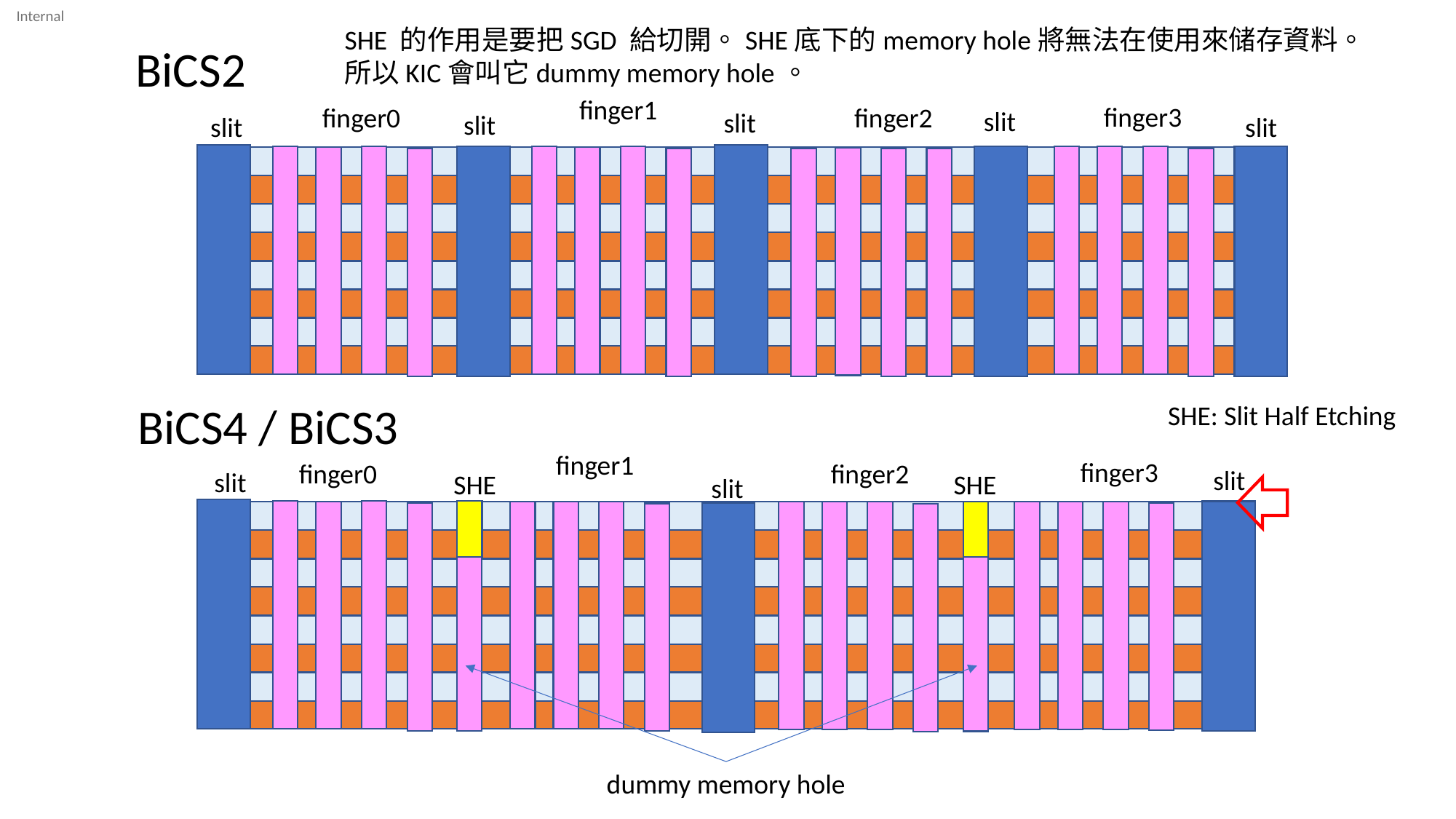

SHE 的作用是要把SGD 給切開。SHE底下的memory hole將無法在使用來储存資料。
所以KIC會叫它dummy memory hole。
BiCS2
finger1
finger3
finger0
finger2
slit
slit
slit
slit
slit

BiCS4 / BiCS3
SHE: Slit Half Etching
finger1
finger3
finger0
finger2
slit
slit
SHE
SHE
slit

dummy memory hole